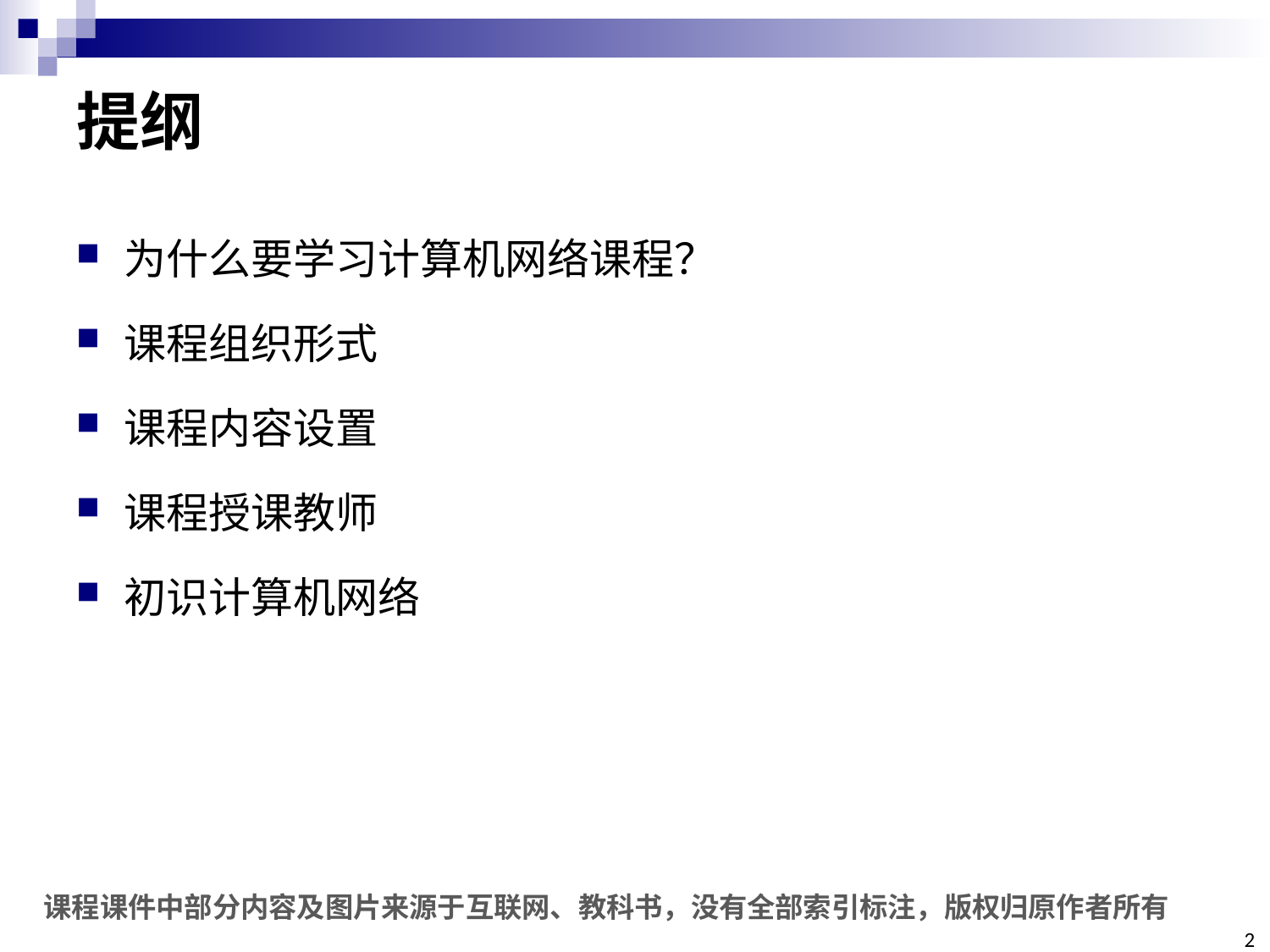

# 提纲
为什么要学习计算机网络课程？
课程组织形式
课程内容设置
课程授课教师
初识计算机网络
课程课件中部分内容及图片来源于互联网、教科书，没有全部索引标注，版权归原作者所有
2